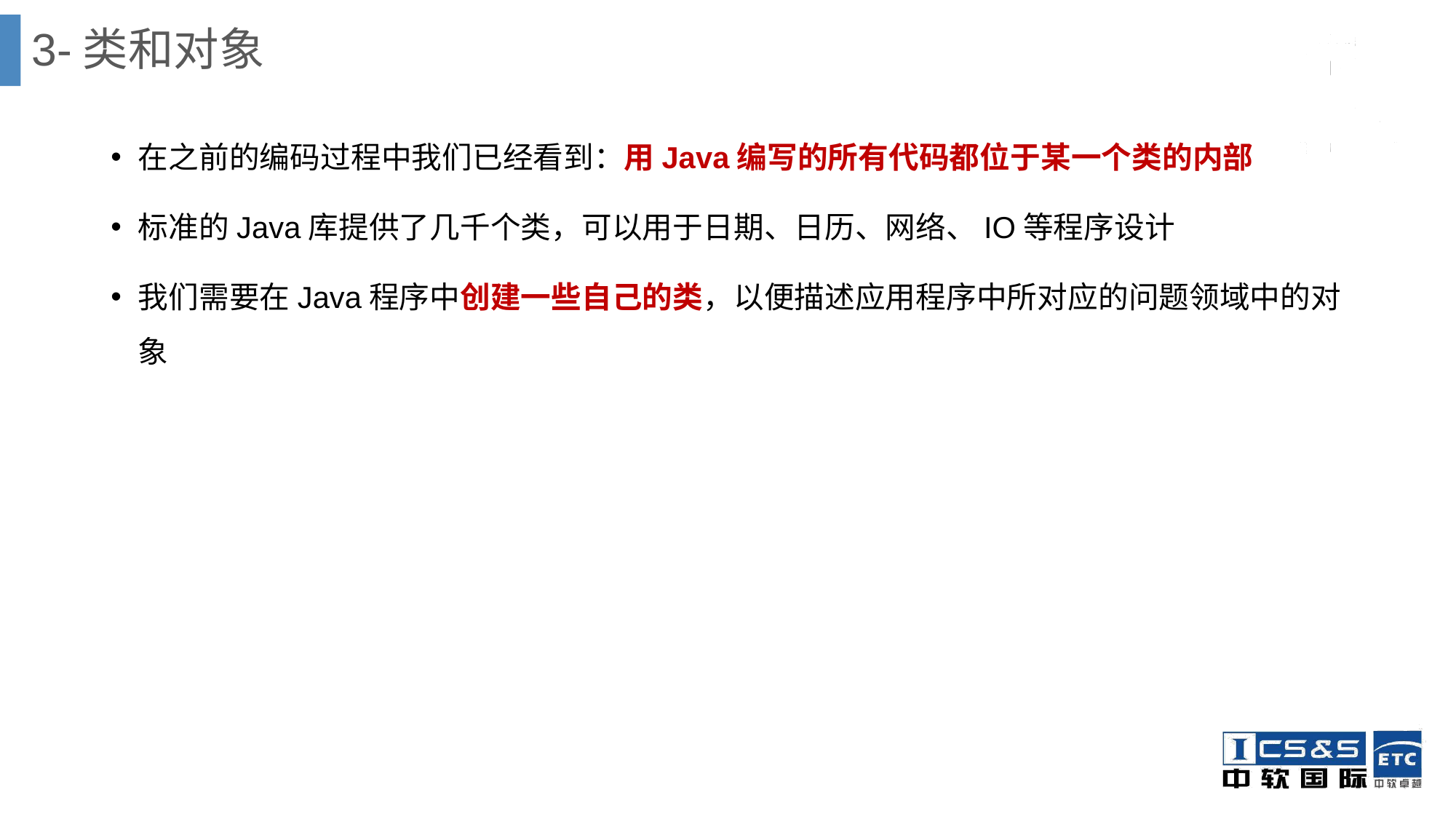

# 3-类和对象
在之前的编码过程中我们已经看到：用Java编写的所有代码都位于某一个类的内部
标准的Java库提供了几千个类，可以用于日期、日历、网络、IO等程序设计
我们需要在Java程序中创建一些自己的类，以便描述应用程序中所对应的问题领域中的对象